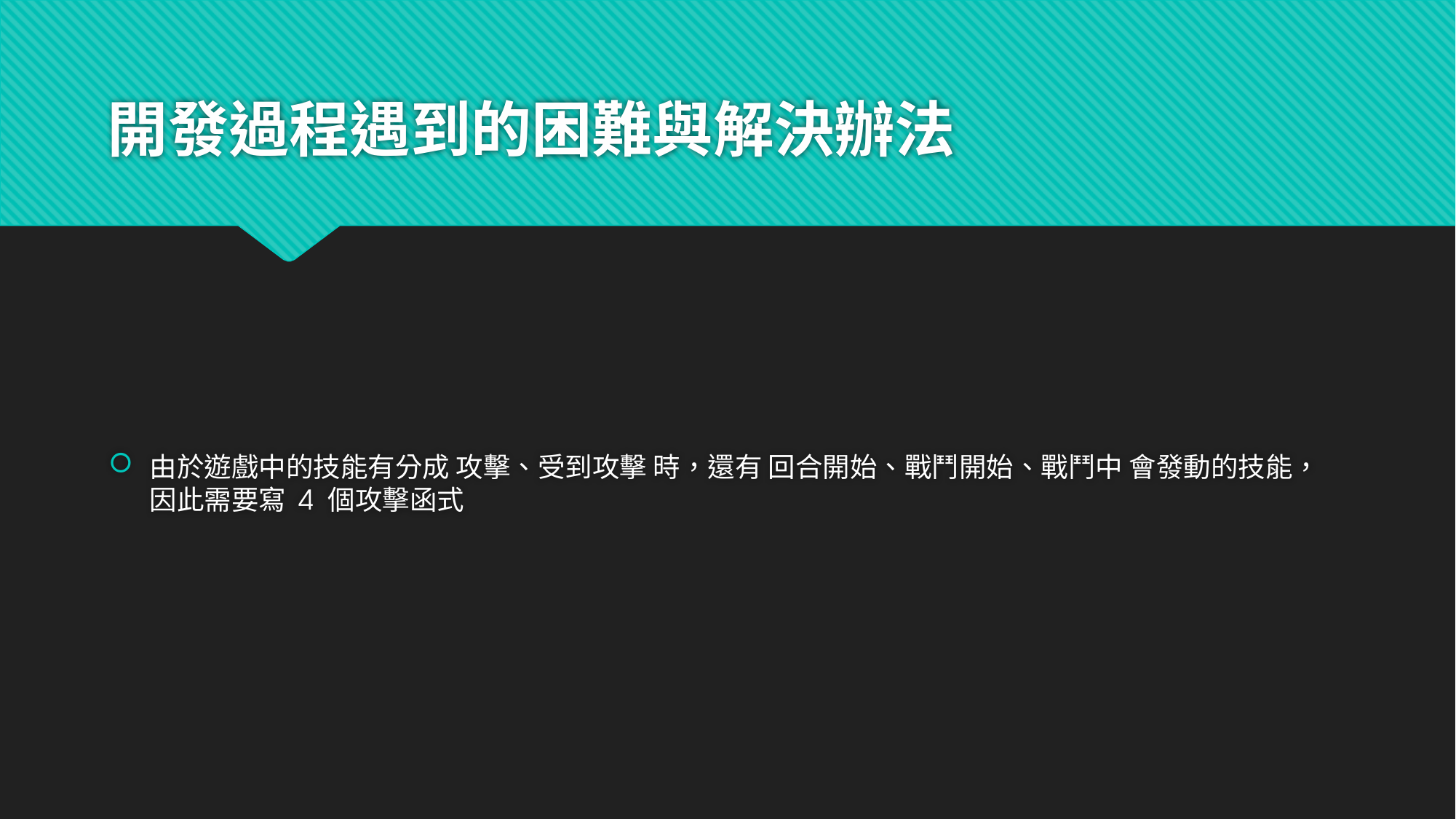

# 開發過程遇到的困難與解決辦法
由於遊戲中的技能有分成 攻擊、受到攻擊 時，還有 回合開始、戰鬥開始、戰鬥中 會發動的技能，因此需要寫 4 個攻擊函式